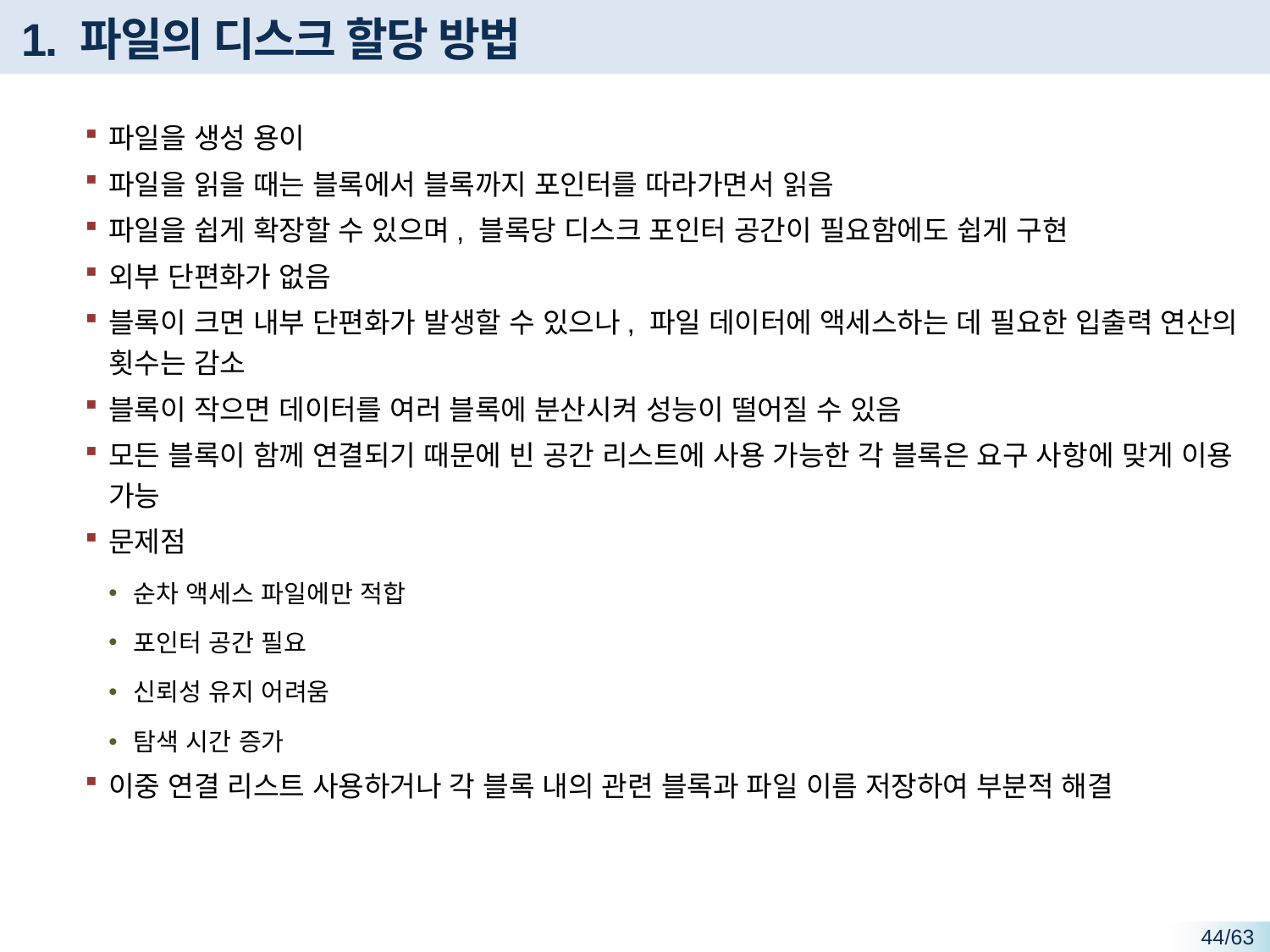

# 1. 파일의 디스크 할당 방법
파일을 생성 용이
파일을 읽을 때는 블록에서 블록까지 포인터를 따라가면서 읽음
파일을 쉽게 확장할 수 있으며, 블록당 디스크 포인터 공간이 필요함에도 쉽게 구현
외부 단편화가 없음
블록이 크면 내부 단편화가 발생할 수 있으나, 파일 데이터에 액세스하는 데 필요한 입출력 연산의 횟수는 감소
블록이 작으면 데이터를 여러 블록에 분산시켜 성능이 떨어질 수 있음
모든 블록이 함께 연결되기 때문에 빈 공간 리스트에 사용 가능한 각 블록은 요구 사항에 맞게 이용 가능
문제점
순차 액세스 파일에만 적합
포인터 공간 필요
신뢰성 유지 어려움
탐색 시간 증가
이중 연결 리스트 사용하거나 각 블록 내의 관련 블록과 파일 이름 저장하여 부분적 해결